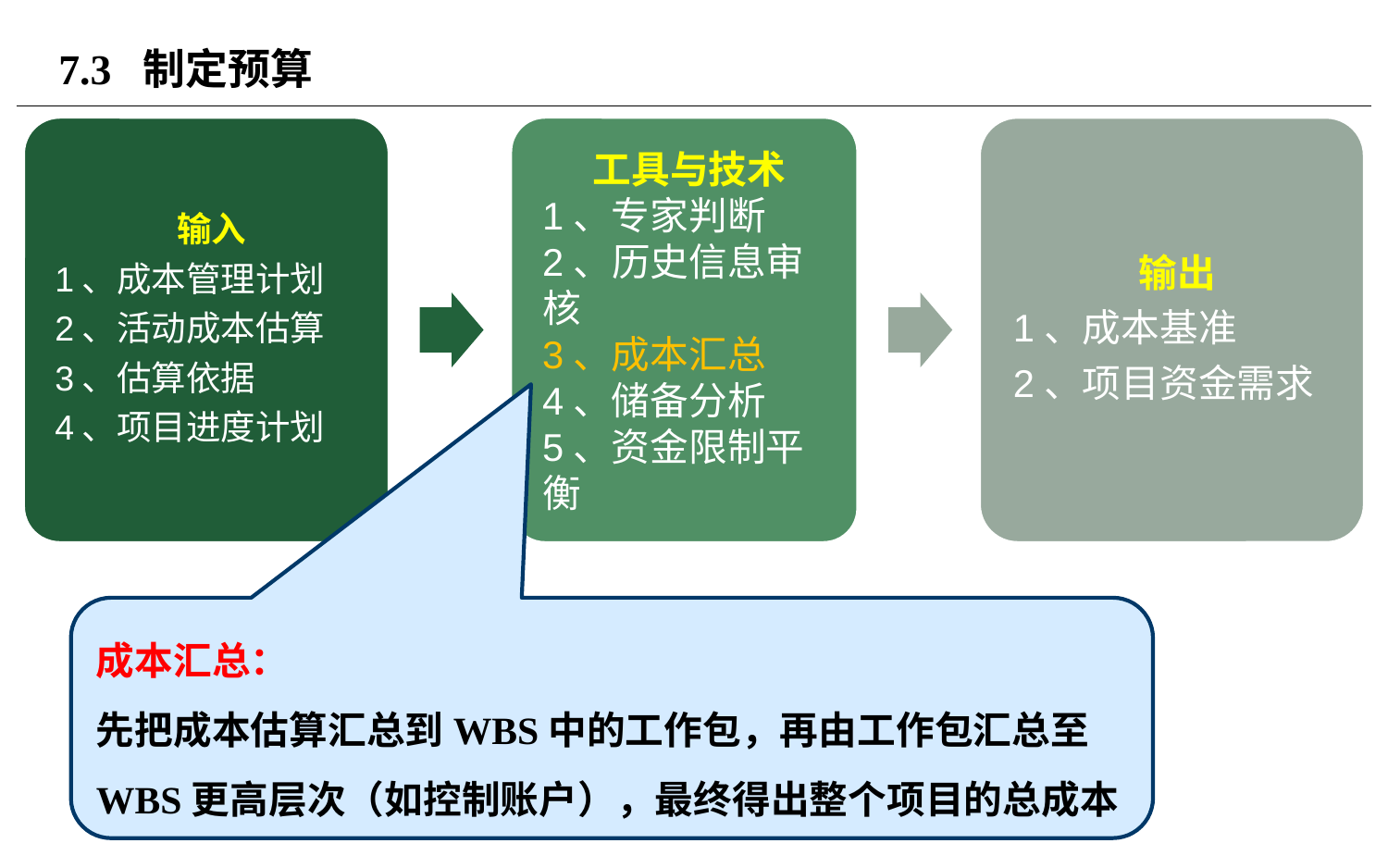

# 7.3  制定预算
输入
1、成本管理计划
2、活动成本估算
3、估算依据
4、项目进度计划

工具与技术
1、专家判断
2、历史信息审核
3、成本汇总
4、储备分析
5、资金限制平衡

输出
1、成本基准
2、项目资金需求

成本汇总：
先把成本估算汇总到WBS中的工作包，再由工作包汇总至WBS更高层次（如控制账户），最终得出整个项目的总成本